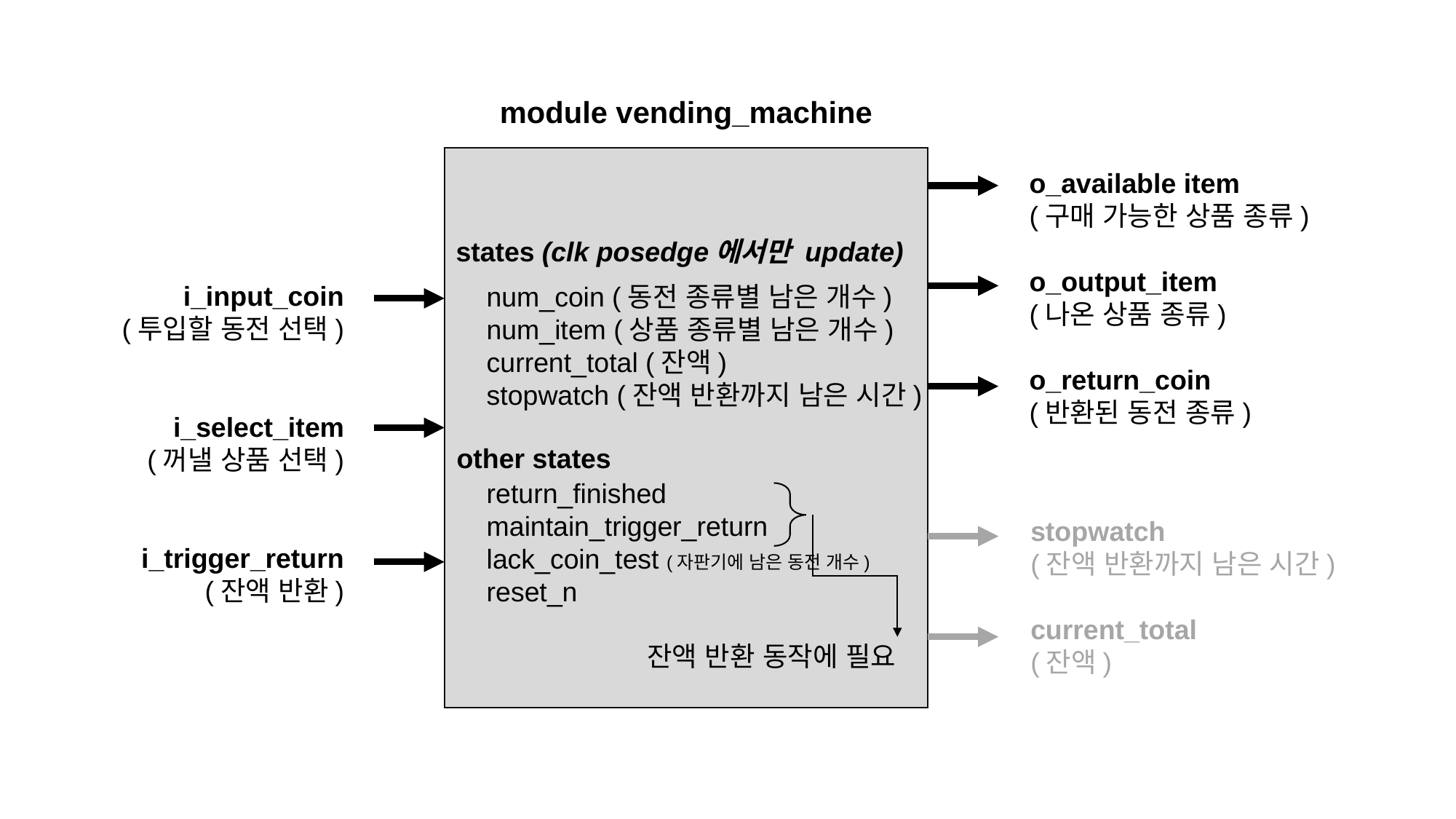

module vending_machine

o_available item
(구매 가능한 상품 종류)

o_output_item
(나온 상품 종류)

o_return_coin
(반환된 동전 종류)
states (clk posedge에서만 update)
i_input_coin
(투입할 동전 선택)

i_select_item
(꺼낼 상품 선택)

i_trigger_return
(잔액 반환)
num_coin (동전 종류별 남은 개수)
num_item (상품 종류별 남은 개수)
current_total (잔액)
stopwatch (잔액 반환까지 남은 시간)

return_finished
maintain_trigger_return
lack_coin_test (자판기에 남은 동전 개수)
reset_n
other states

stopwatch
(잔액 반환까지 남은 시간)

current_total
(잔액)
잔액 반환 동작에 필요